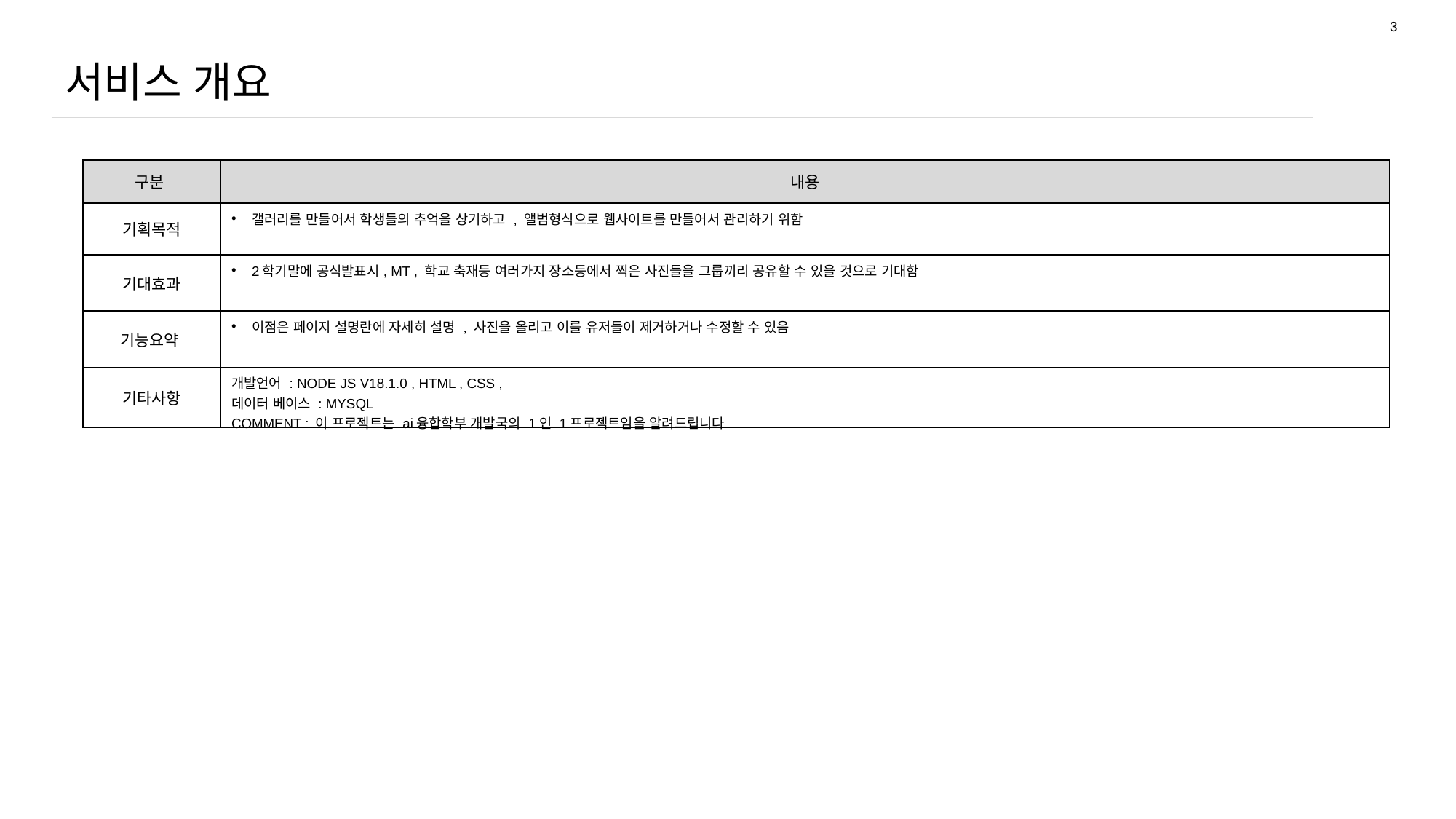

3
# 서비스 개요
| 구분 | 내용 |
| --- | --- |
| 기획목적 | 갤러리를 만들어서 학생들의 추억을 상기하고 , 앨범형식으로 웹사이트를 만들어서 관리하기 위함 |
| 기대효과 | 2학기말에 공식발표시, MT , 학교 축재등 여러가지 장소등에서 찍은 사진들을 그룹끼리 공유할 수 있을 것으로 기대함 |
| 기능요약 | 이점은 페이지 설명란에 자세히 설명 , 사진을 올리고 이를 유저들이 제거하거나 수정할 수 있음 |
| 기타사항 | 개발언어 : NODE JS V18.1.0 , HTML , CSS , 데이터 베이스 : MYSQL COMMENT : 이 프로젝트는 ai융합학부 개발국의 1인 1프로젝트임을 알려드립니다. |